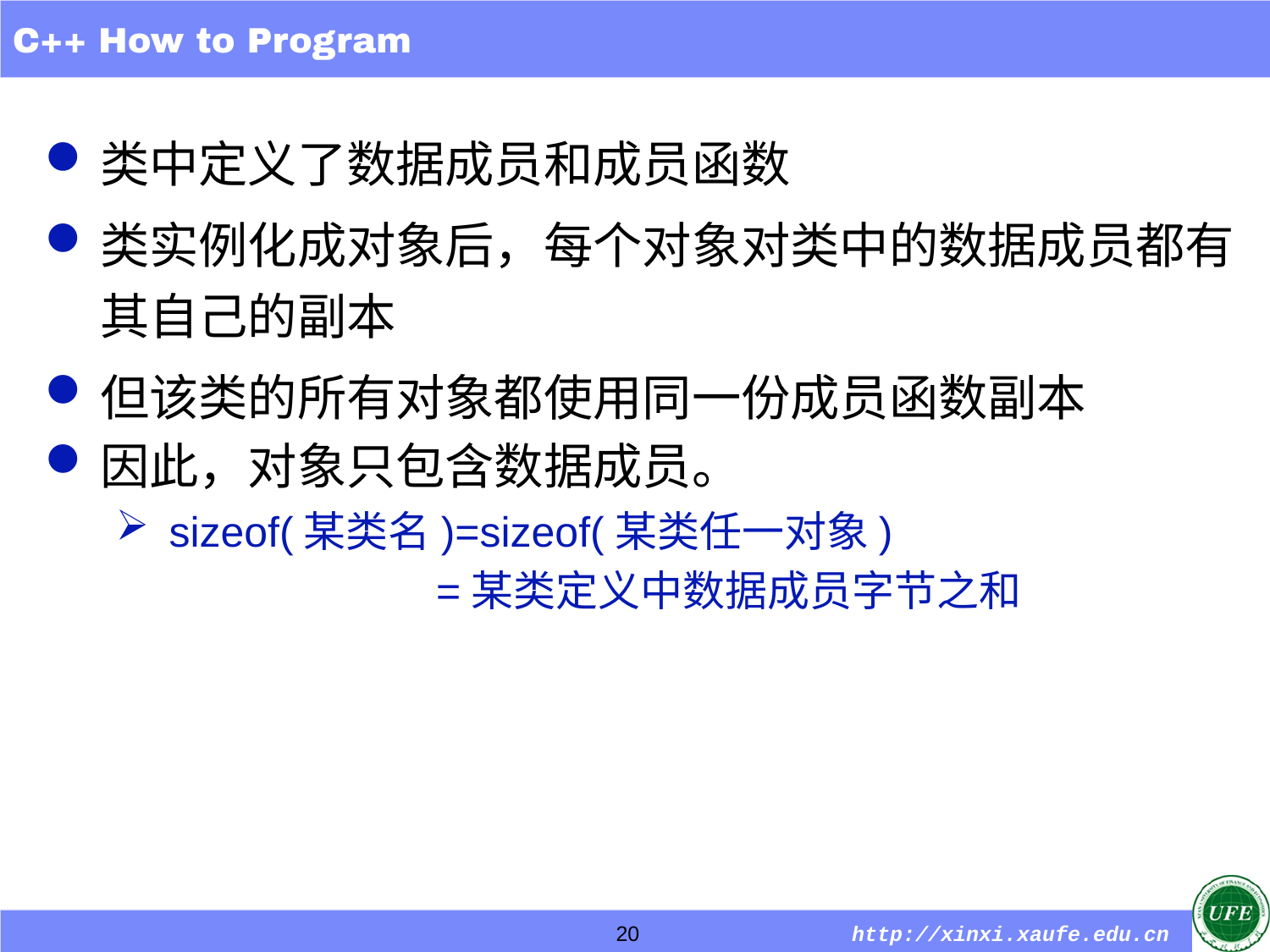

类中定义了数据成员和成员函数
类实例化成对象后，每个对象对类中的数据成员都有其自己的副本
但该类的所有对象都使用同一份成员函数副本
因此，对象只包含数据成员。
sizeof(某类名)=sizeof(某类任一对象)
                           =某类定义中数据成员字节之和
20